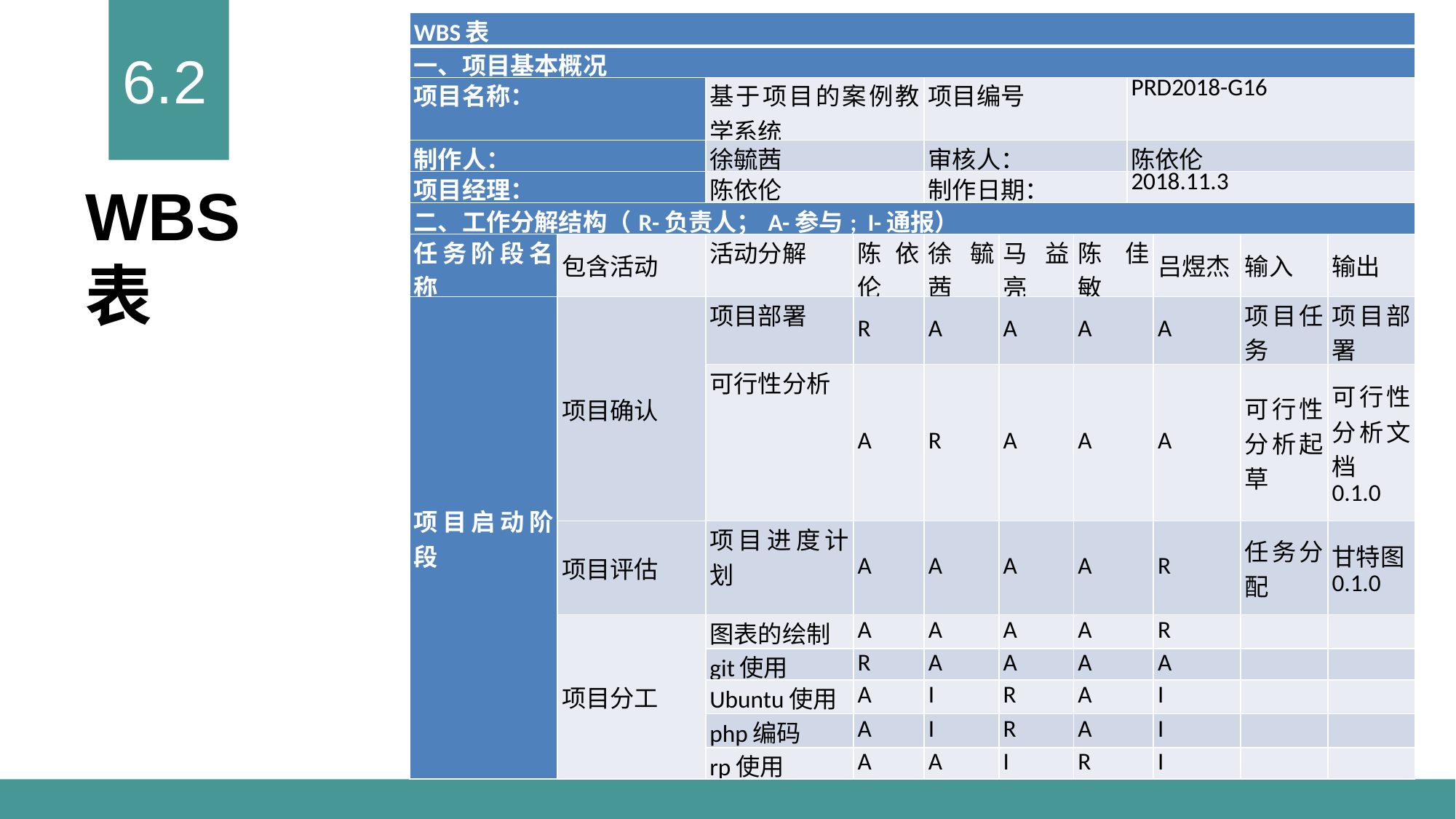

| WBS表 |  |  |  |  |  |  |  |  |  |  |
| --- | --- | --- | --- | --- | --- | --- | --- | --- | --- | --- |
| 一、项目基本概况 |  |  |  |  |  |  |  |  |  |  |
| 项目名称： |  | 基于项目的案例教学系统 |  | 项目编号 |  |  | PRD2018-G16 |  |  |  |
| 制作人： |  | 徐毓茜 |  | 审核人： |  |  | 陈依伦 |  |  |  |
| 项目经理： |  | 陈依伦 |  | 制作日期： |  |  | 2018.11.3 |  |  |  |
| 二、工作分解结构（R-负责人；A-参与; I-通报） |  |  |  |  |  |  |  |  |  |  |
| 任务阶段名称 | 包含活动 | 活动分解 | 陈依伦 | 徐毓茜 | 马益亮 | 陈佳敏 |  | 吕煜杰 | 输入 | 输出 |
| 项目启动阶段 | 项目确认 | 项目部署 | R | A | A | A |  | A | 项目任务 | 项目部署 |
|  |  | 可行性分析 | A | R | A | A |  | A | 可行性分析起草 | 可行性分析文档0.1.0 |
|  | 项目评估 | 项目进度计划 | A | A | A | A |  | R | 任务分配 | 甘特图0.1.0 |
|  | 项目分工 | 图表的绘制 | A | A | A | A |  | R |  |  |
|  |  | git使用 | R | A | A | A |  | A |  |  |
|  |  | Ubuntu使用 | A | I | R | A |  | I |  |  |
|  |  | php编码 | A | I | R | A |  | I |  |  |
|  |  | rp使用 | A | A | I | R |  | I |  |  |
6.2
WBS表